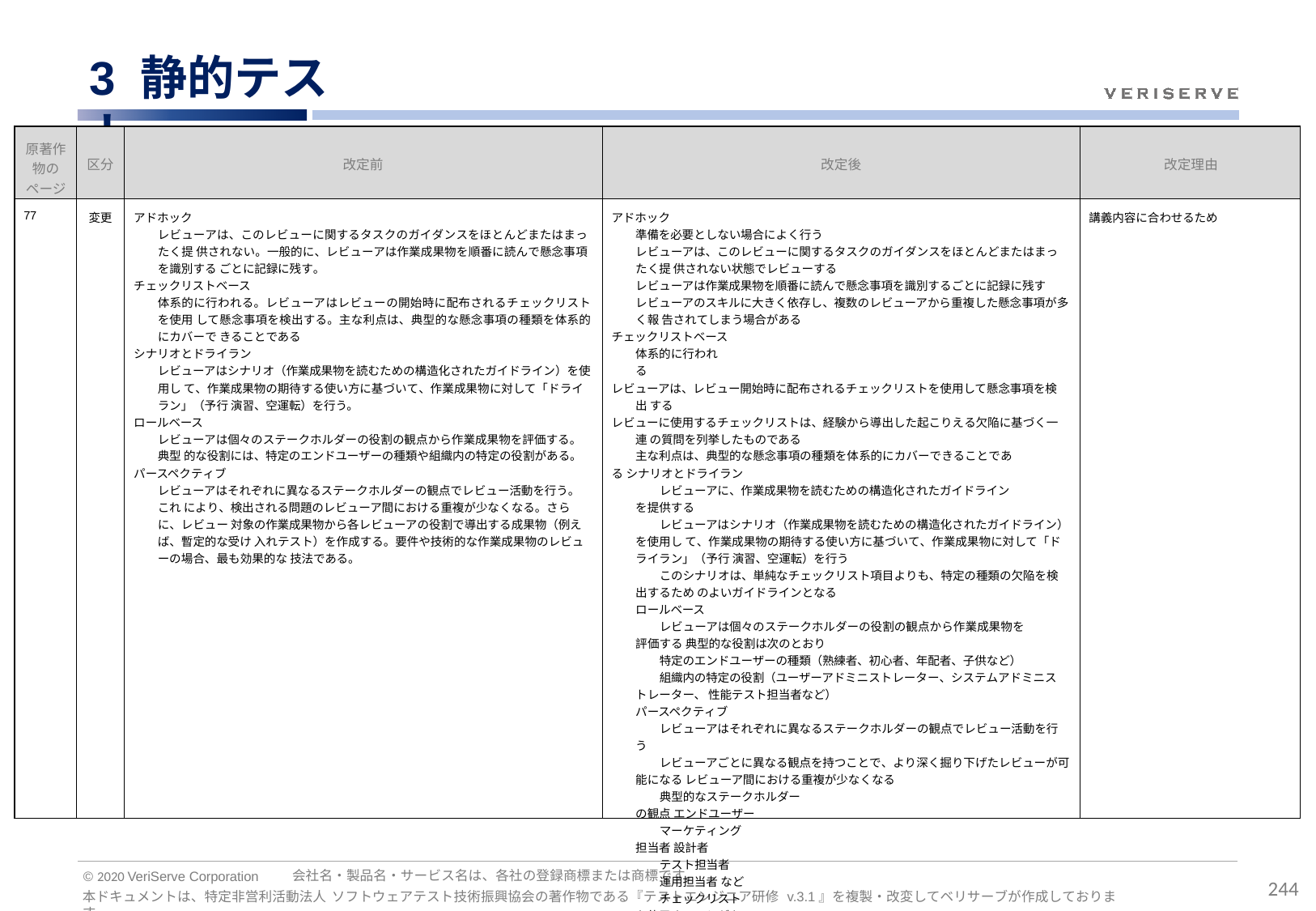

# 3 静的テスト

| 原著作 物の ページ | 区分 | 改定前 | 改定後 | 改定理由 |
| --- | --- | --- | --- | --- |
| 77 | 変更 | アドホック レビューアは、このレビューに関するタスクのガイダンスをほとんどまたはまったく提 供されない。一般的に、レビューアは作業成果物を順番に読んで懸念事項を識別する ごとに記録に残す。 チェックリストベース 体系的に行われる。レビューアはレビューの開始時に配布されるチェックリストを使用 して懸念事項を検出する。主な利点は、典型的な懸念事項の種類を体系的にカバーで きることである シナリオとドライラン レビューアはシナリオ（作業成果物を読むための構造化されたガイドライン）を使用し て、作業成果物の期待する使い方に基づいて、作業成果物に対して「ドライラン」（予行 演習、空運転）を行う。 ロールベース レビューアは個々のステークホルダーの役割の観点から作業成果物を評価する。典型 的な役割には、特定のエンドユーザーの種類や組織内の特定の役割がある。 パースペクティブ レビューアはそれぞれに異なるステークホルダーの観点でレビュー活動を行う。これ により、検出される問題のレビューア間における重複が少なくなる。さらに、レビュー 対象の作業成果物から各レビューアの役割で導出する成果物（例えば、暫定的な受け 入れテスト）を作成する。要件や技術的な作業成果物のレビューの場合、最も効果的な 技法である。 | アドホック 準備を必要としない場合によく行う レビューアは、このレビューに関するタスクのガイダンスをほとんどまたはまったく提 供されない状態でレビューする レビューアは作業成果物を順番に読んで懸念事項を識別するごとに記録に残す レビューアのスキルに大きく依存し、複数のレビューアから重複した懸念事項が多く報 告されてしまう場合がある チェックリストベース 体系的に行われる レビューアは、レビュー開始時に配布されるチェックリストを使用して懸念事項を検出 する レビューに使用するチェックリストは、経験から導出した起こりえる欠陥に基づく一連 の質問を列挙したものである 主な利点は、典型的な懸念事項の種類を体系的にカバーできることである シナリオとドライラン レビューアに、作業成果物を読むための構造化されたガイドラインを提供する レビューアはシナリオ（作業成果物を読むための構造化されたガイドライン）を使用し て、作業成果物の期待する使い方に基づいて、作業成果物に対して「ドライラン」（予行 演習、空運転）を行う このシナリオは、単純なチェックリスト項目よりも、特定の種類の欠陥を検出するため のよいガイドラインとなる ロールベース レビューアは個々のステークホルダーの役割の観点から作業成果物を評価する 典型的な役割は次のとおり 特定のエンドユーザーの種類（熟練者、初心者、年配者、子供など） 組織内の特定の役割（ユーザーアドミニストレーター、システムアドミニストレーター、 性能テスト担当者など） パースペクティブ レビューアはそれぞれに異なるステークホルダーの観点でレビュー活動を行う レビューアごとに異なる観点を持つことで、より深く掘り下げたレビューが可能になる レビューア間における重複が少なくなる 典型的なステークホルダーの観点 エンドユーザー マーケティング担当者 設計者 テスト担当者 運用担当者 など チェックリストを使用することがある | 講義内容に合わせるため |
会社名・製品名・サービス名は、各社の登録商標または商標です。
© 2020 VeriServe Corporation
244
本ドキュメントは、特定非営利活動法人 ソフトウェアテスト技術振興協会の著作物である『テストエンジニア研修 v.3.1』を複製・改変してベリサーブが作成しております。